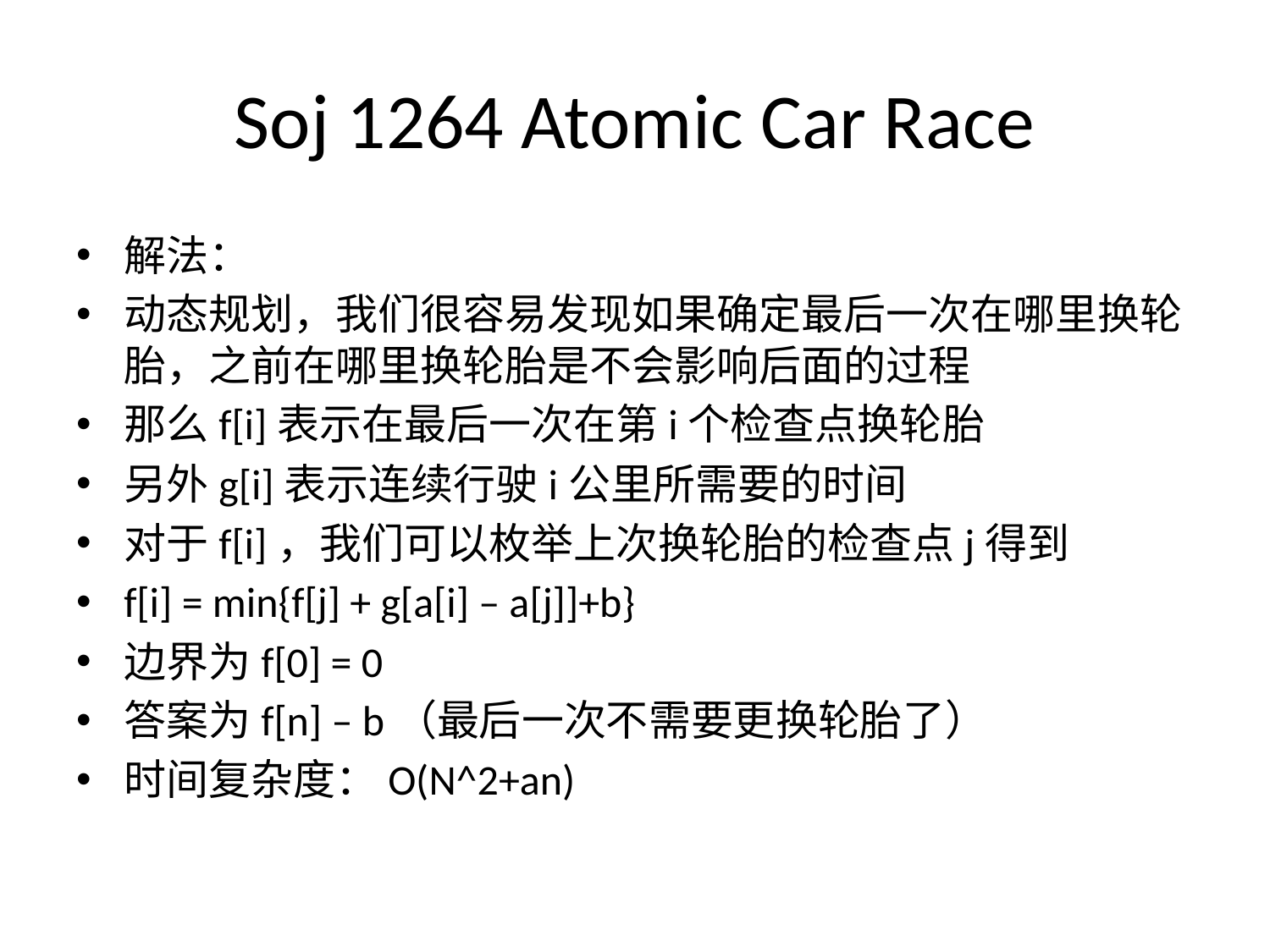

# Soj 1264 Atomic Car Race
解法：
动态规划，我们很容易发现如果确定最后一次在哪里换轮胎，之前在哪里换轮胎是不会影响后面的过程
那么f[i]表示在最后一次在第i个检查点换轮胎
另外g[i]表示连续行驶i公里所需要的时间
对于f[i]，我们可以枚举上次换轮胎的检查点j得到
f[i] = min{f[j] + g[a[i] – a[j]]+b}
边界为f[0] = 0
答案为f[n] – b（最后一次不需要更换轮胎了）
时间复杂度：O(N^2+an)